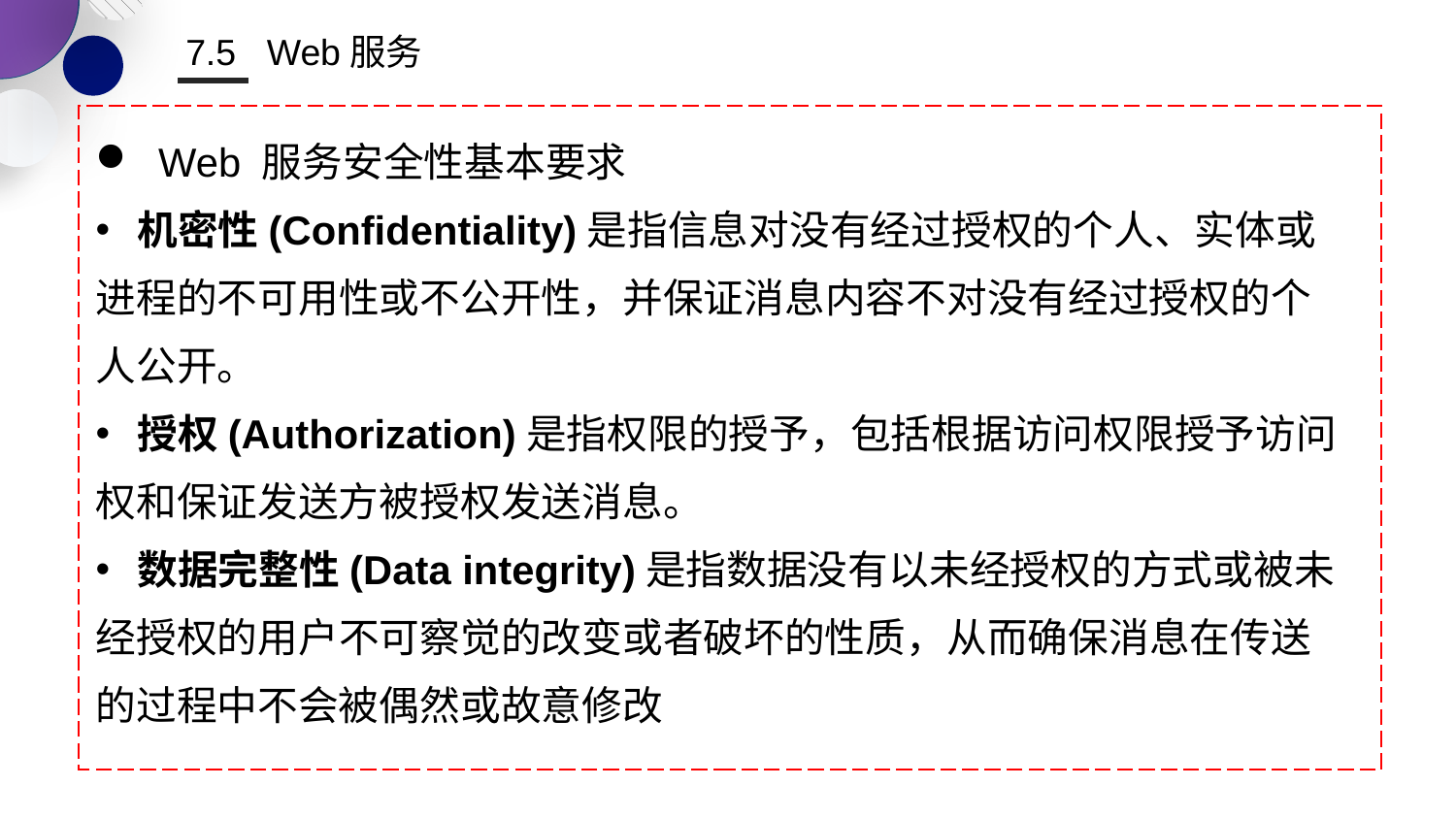

7.5   Web服务

  Web 服务安全性基本要求
  机密性(Confidentiality)是指信息对没有经过授权的个人、实体或进程的不可用性或不公开性，并保证消息内容不对没有经过授权的个人公开。
  授权(Authorization)是指权限的授予，包括根据访问权限授予访问权和保证发送方被授权发送消息。
  数据完整性(Data integrity)是指数据没有以未经授权的方式或被未经授权的用户不可察觉的改变或者破坏的性质，从而确保消息在传送的过程中不会被偶然或故意修改